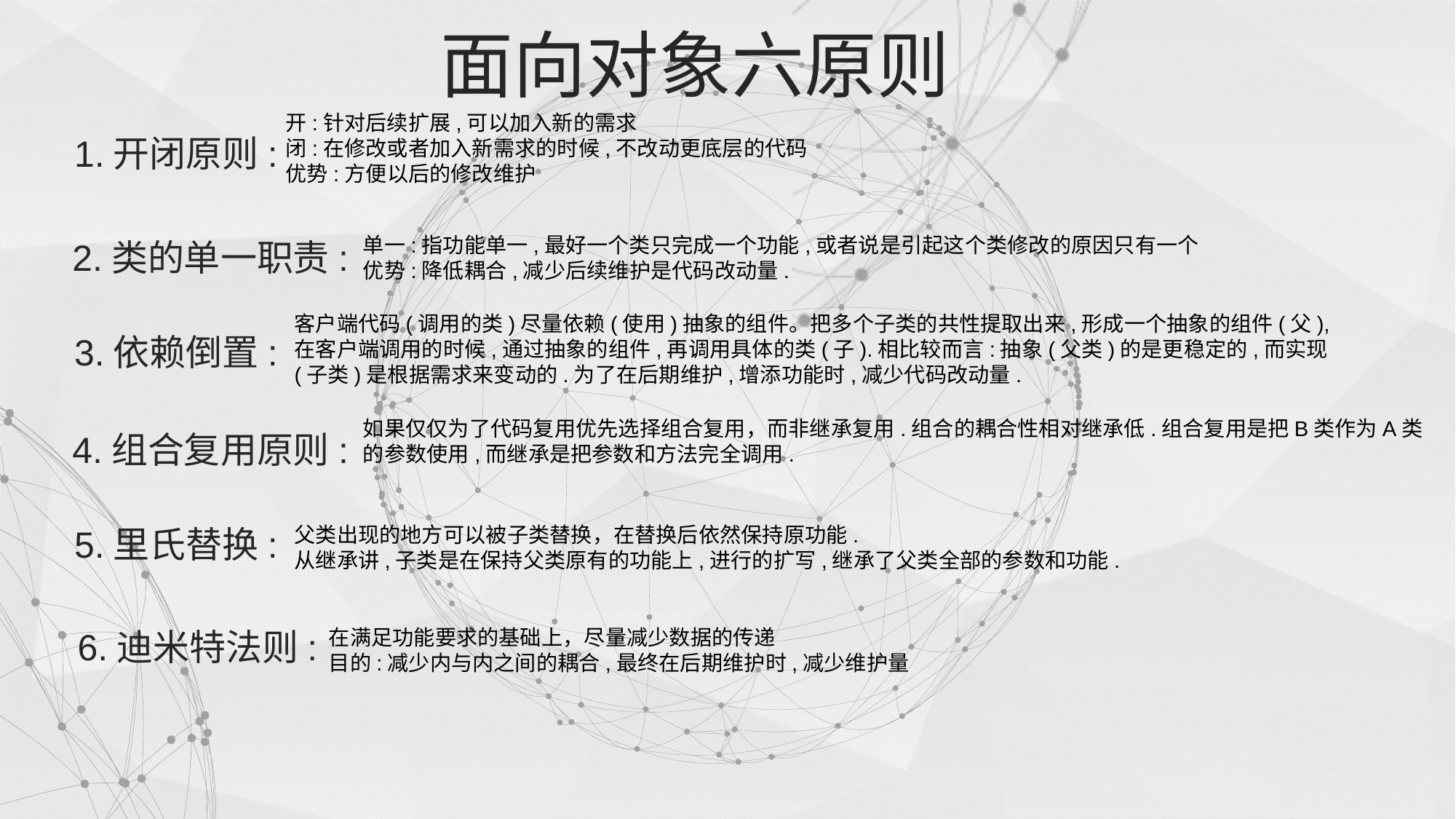

面向对象六原则
开:针对后续扩展,可以加入新的需求
闭:在修改或者加入新需求的时候,不改动更底层的代码
优势:方便以后的修改维护
1.开闭原则:
单一:指功能单一,最好一个类只完成一个功能,或者说是引起这个类修改的原因只有一个
优势:降低耦合,减少后续维护是代码改动量.
2.类的单一职责:
客户端代码(调用的类)尽量依赖(使用)抽象的组件。把多个子类的共性提取出来,形成一个抽象的组件(父),在客户端调用的时候,通过抽象的组件,再调用具体的类(子).相比较而言:抽象(父类)的是更稳定的,而实现(子类)是根据需求来变动的.为了在后期维护,增添功能时,减少代码改动量.

3.依赖倒置:
如果仅仅为了代码复用优先选择组合复用，而非继承复用.组合的耦合性相对继承低.组合复用是把B类作为A类的参数使用,而继承是把参数和方法完全调用.
4.组合复用原则:
5.里氏替换:
父类出现的地方可以被子类替换，在替换后依然保持原功能.
从继承讲,子类是在保持父类原有的功能上,进行的扩写,继承了父类全部的参数和功能.
6.迪米特法则:
在满足功能要求的基础上，尽量减少数据的传递
目的:减少内与内之间的耦合,最终在后期维护时,减少维护量